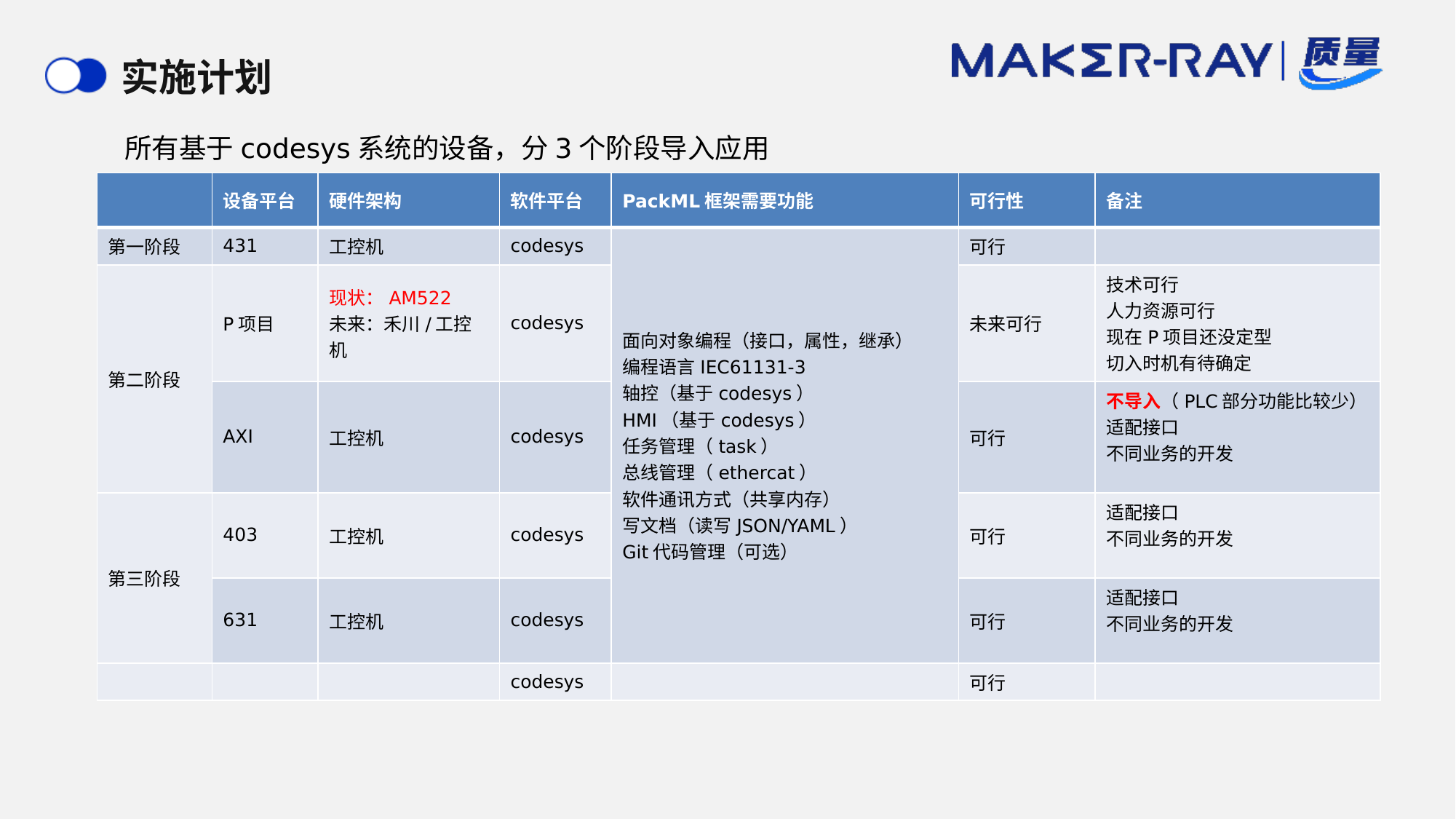

# 实施计划
所有基于codesys系统的设备，分3个阶段导入应用
|  | 设备平台 | 硬件架构 | 软件平台 | PackML框架需要功能 | 可行性 | 备注 |
| --- | --- | --- | --- | --- | --- | --- |
| 第一阶段 | 431 | 工控机 | codesys | 面向对象编程（接口，属性，继承） 编程语言IEC61131-3 轴控（基于codesys） HMI（基于codesys） 任务管理（task） 总线管理（ethercat） 软件通讯方式（共享内存） 写文档（读写JSON/YAML） Git代码管理（可选） | 可行 |  |
| 第二阶段 | P项目 | 现状：AM522 未来：禾川/工控机 | codesys |  | 未来可行 | 技术可行 人力资源可行 现在P项目还没定型 切入时机有待确定 |
|  | AXI | 工控机 | codesys |  | 可行 | 不导入（PLC部分功能比较少） 适配接口 不同业务的开发 |
| 第三阶段 | 403 | 工控机 | codesys |  | 可行 | 适配接口 不同业务的开发 |
|  | 631 | 工控机 | codesys |  | 可行 | 适配接口 不同业务的开发 |
|  |  |  | codesys |  | 可行 |  |